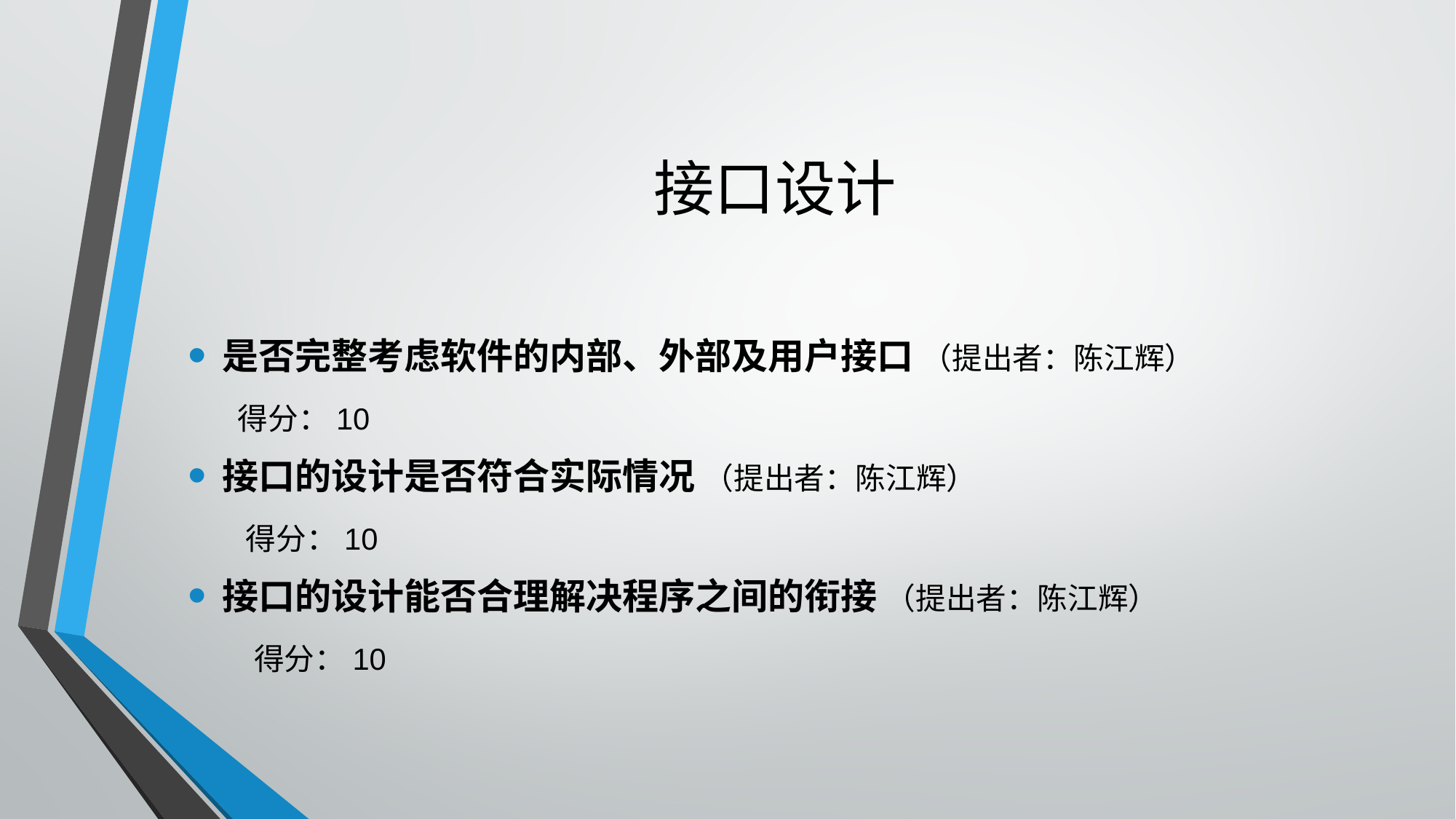

# 接口设计
是否完整考虑软件的内部、外部及用户接口 （提出者：陈江辉）
     得分：10
接口的设计是否符合实际情况 （提出者：陈江辉）
      得分：10
接口的设计能否合理解决程序之间的衔接 （提出者：陈江辉）
       得分：10